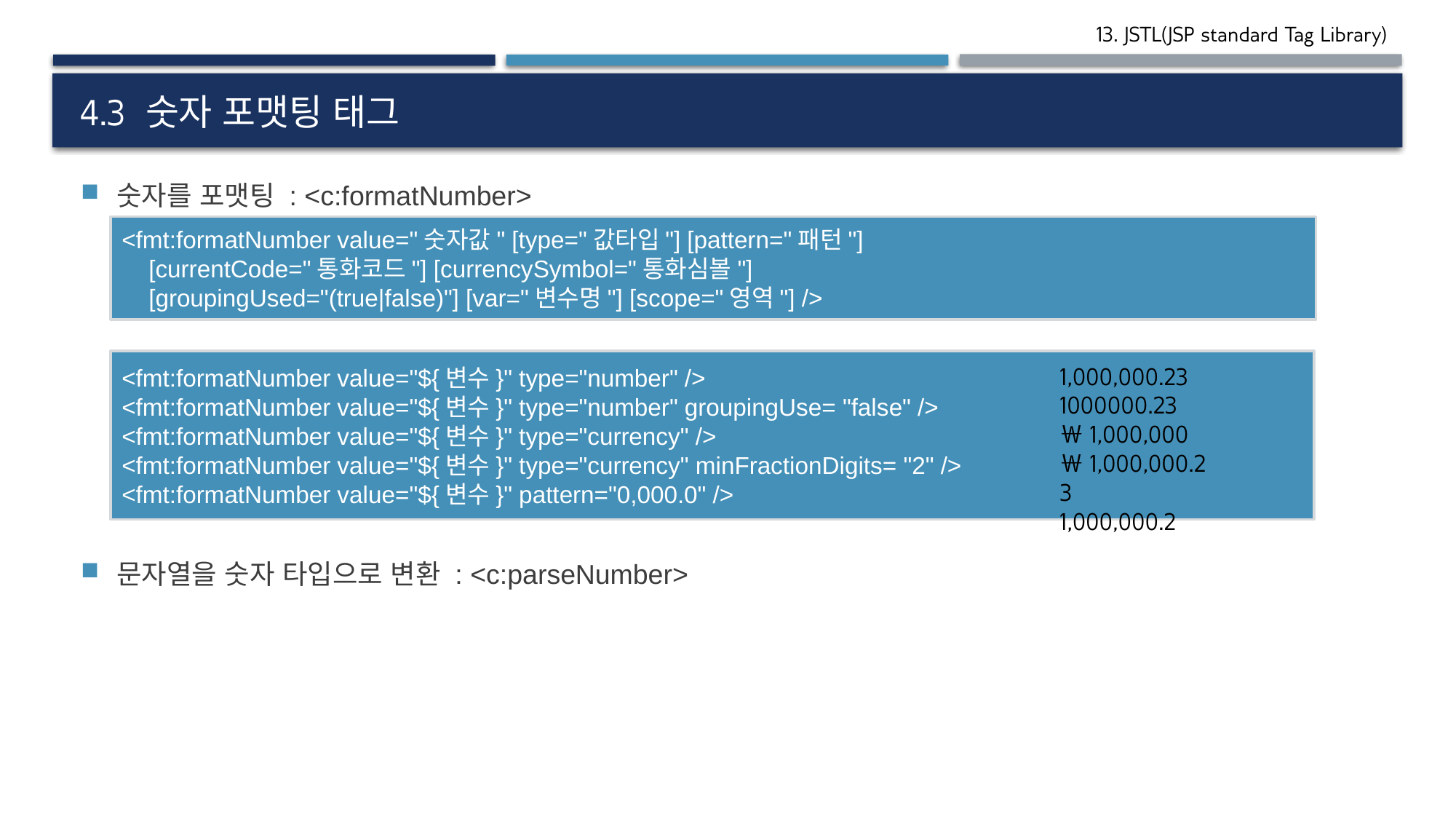

# 4.3 숫자 포맷팅 태그
숫자를 포맷팅 : <c:formatNumber>

문자열을 숫자 타입으로 변환 : <c:parseNumber>
<fmt:formatNumber value="숫자값" [type="값타입"] [pattern="패턴"]
    [currentCode="통화코드"] [currencySymbol="통화심볼"]
    [groupingUsed="(true|false)"] [var="변수명"] [scope="영역"] />
<fmt:formatNumber value="${변수}" type="number" />
<fmt:formatNumber value="${변수}" type="number" groupingUse= "false" />
<fmt:formatNumber value="${변수}" type="currency" />
<fmt:formatNumber value="${변수}" type="currency" minFractionDigits= "2" />
<fmt:formatNumber value="${변수}" pattern="0,000.0" />
1,000,000.23
1000000.23
￦1,000,000
￦1,000,000.23
1,000,000.2